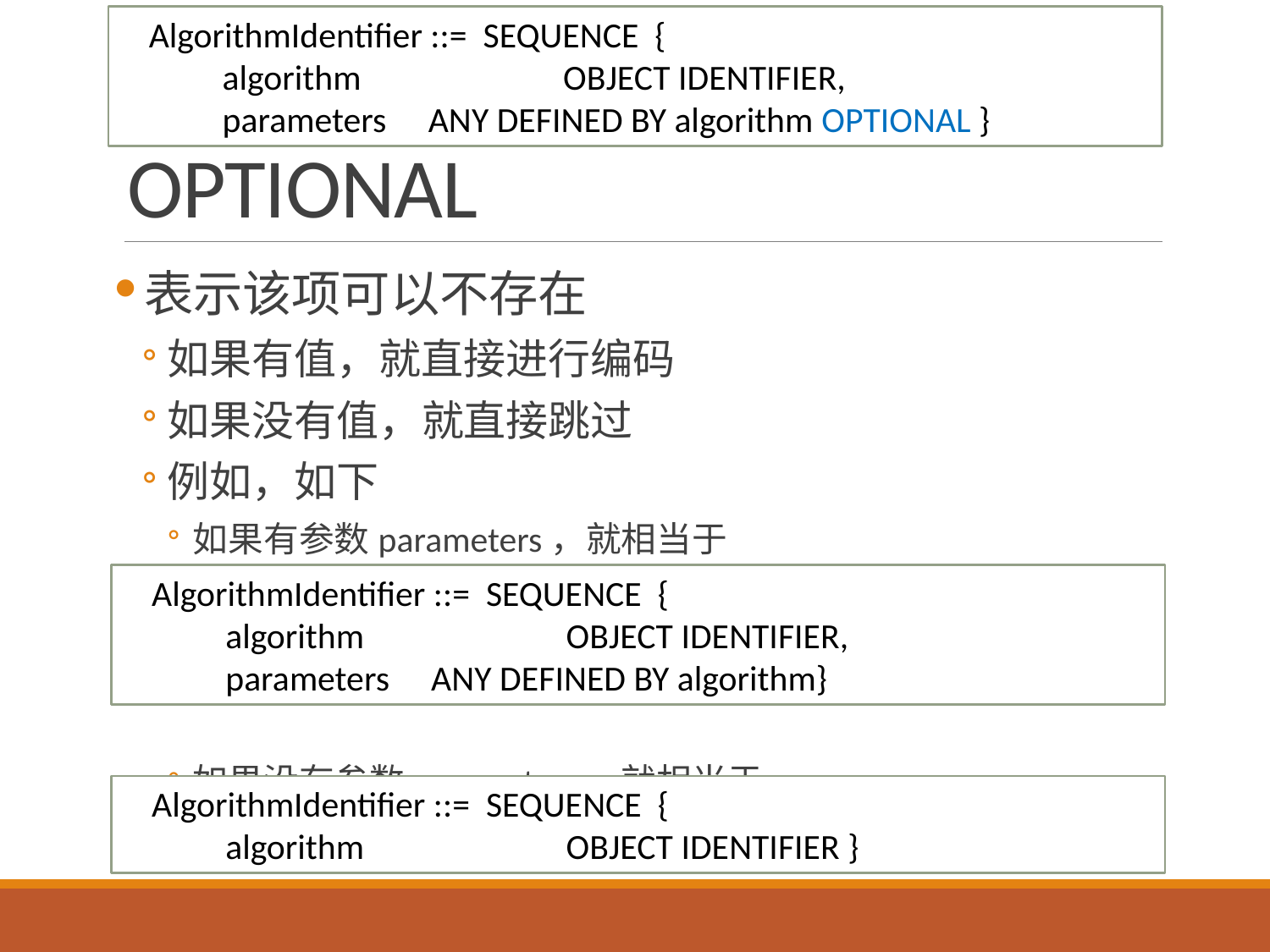

AlgorithmIdentifier ::=  SEQUENCE  {
      algorithm		 OBJECT IDENTIFIER,
      parameters  	ANY DEFINED BY algorithm OPTIONAL }
# OPTIONAL
表示该项可以不存在
如果有值，就直接进行编码
如果没有值，就直接跳过
例如，如下
如果有参数parameters，就相当于

如果没有参数parameters，就相当于
AlgorithmIdentifier ::=  SEQUENCE  {
      algorithm		 OBJECT IDENTIFIER,
      parameters  	ANY DEFINED BY algorithm}
AlgorithmIdentifier ::=  SEQUENCE  {
      algorithm		 OBJECT IDENTIFIER }
70